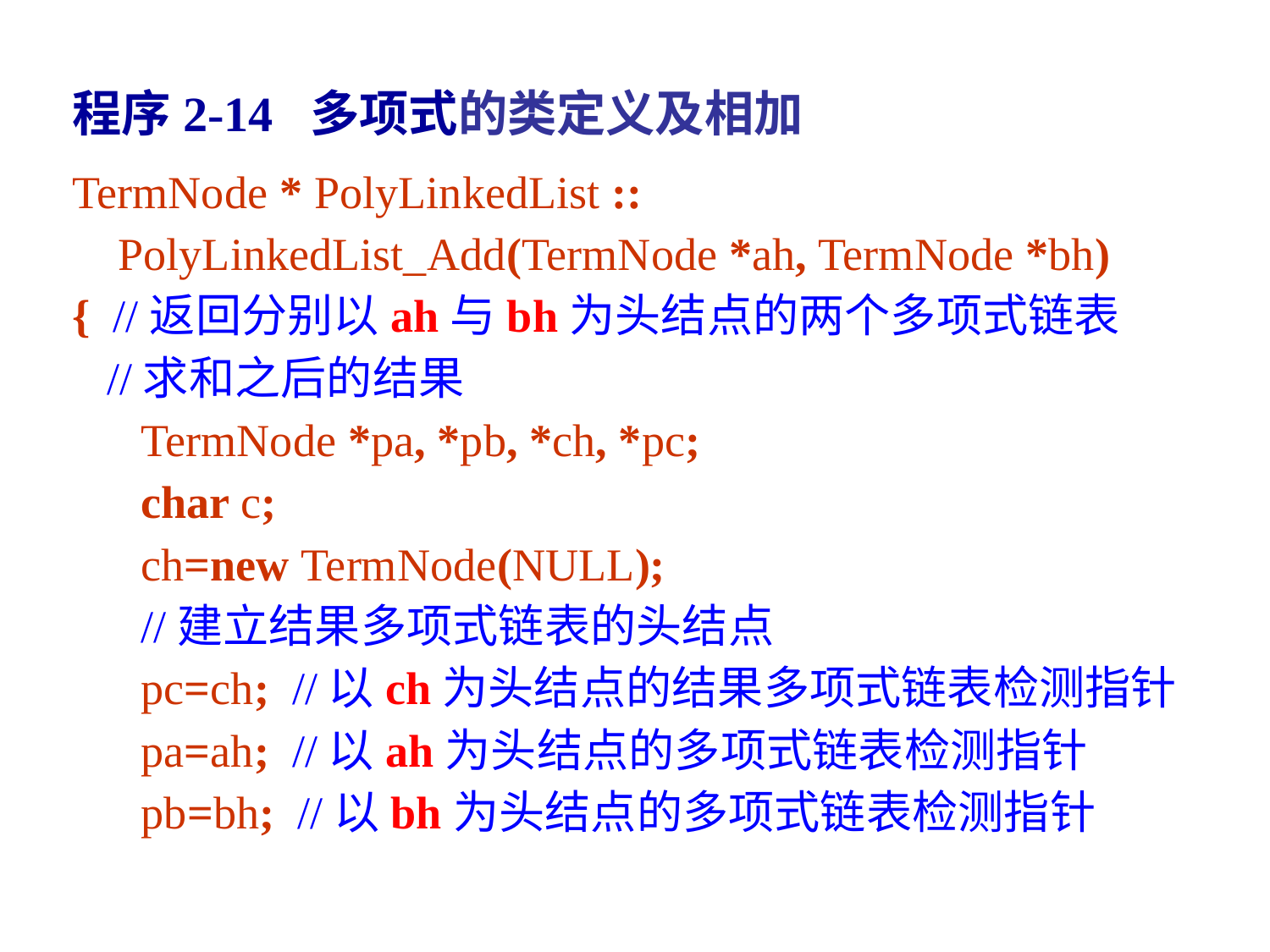

程序2-14  多项式的类定义及相加
TermNode * PolyLinkedList ::
    PolyLinkedList_Add(TermNode *ah, TermNode *bh)
{  //返回分别以ah与bh为头结点的两个多项式链表
   //求和之后的结果
      TermNode *pa, *pb, *ch, *pc;
      char c;
      ch=new TermNode(NULL);
      //建立结果多项式链表的头结点
      pc=ch;  //以ch为头结点的结果多项式链表检测指针
      pa=ah;  //以ah为头结点的多项式链表检测指针
      pb=bh;  //以bh为头结点的多项式链表检测指针
127